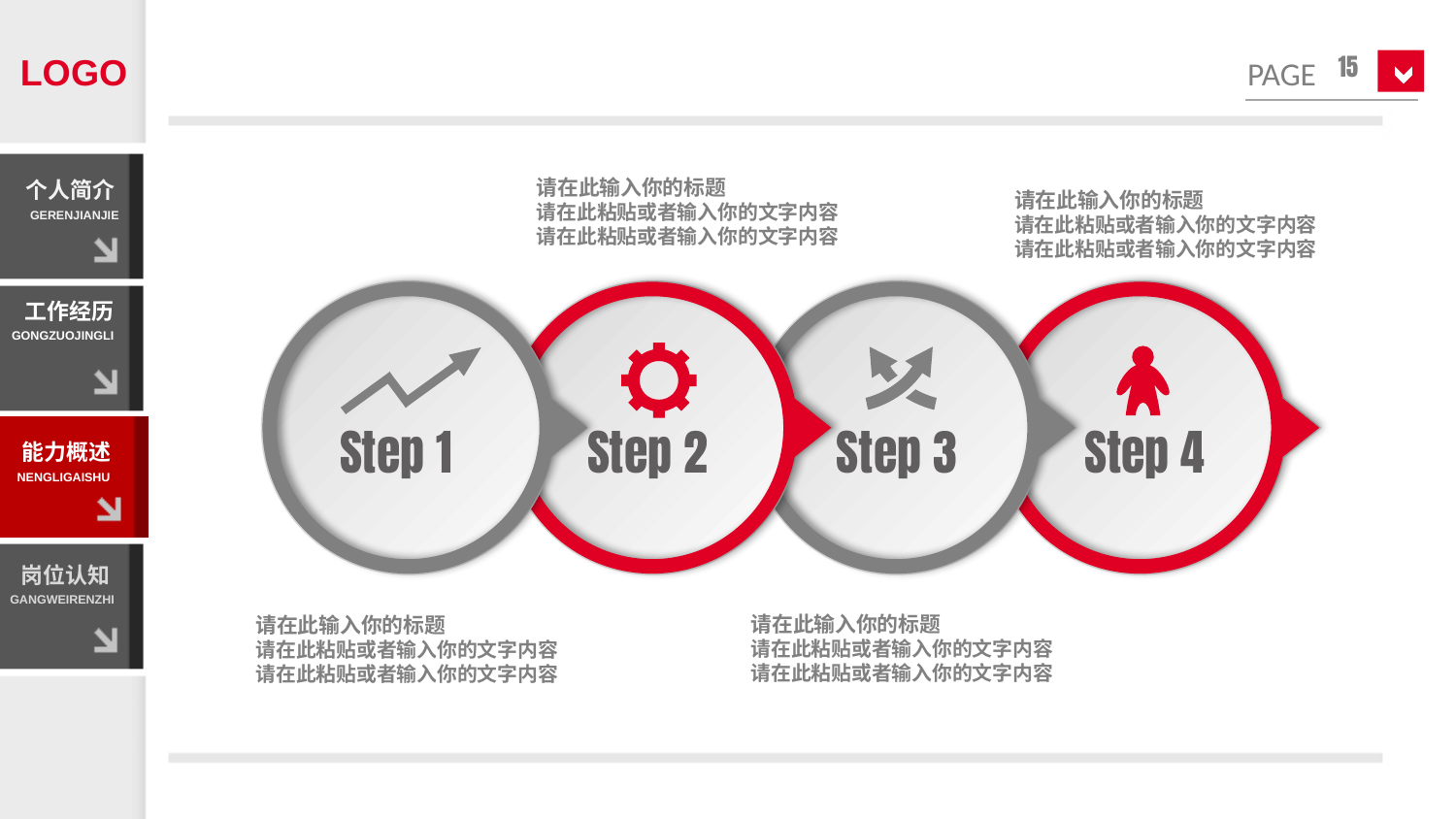

LOGO
15
个人简介
GERENJIANJIE
请在此输入你的标题
请在此粘贴或者输入你的文字内容
请在此粘贴或者输入你的文字内容
请在此输入你的标题
请在此粘贴或者输入你的文字内容
请在此粘贴或者输入你的文字内容

Step 1

Step 2

Step 3

Step 4
工作经历
GONGZUOJINGLI
能力概述
NENGLIGAISHU
岗位认知
GANGWEIRENZHI
请在此输入你的标题
请在此粘贴或者输入你的文字内容
请在此粘贴或者输入你的文字内容
请在此输入你的标题
请在此粘贴或者输入你的文字内容
请在此粘贴或者输入你的文字内容